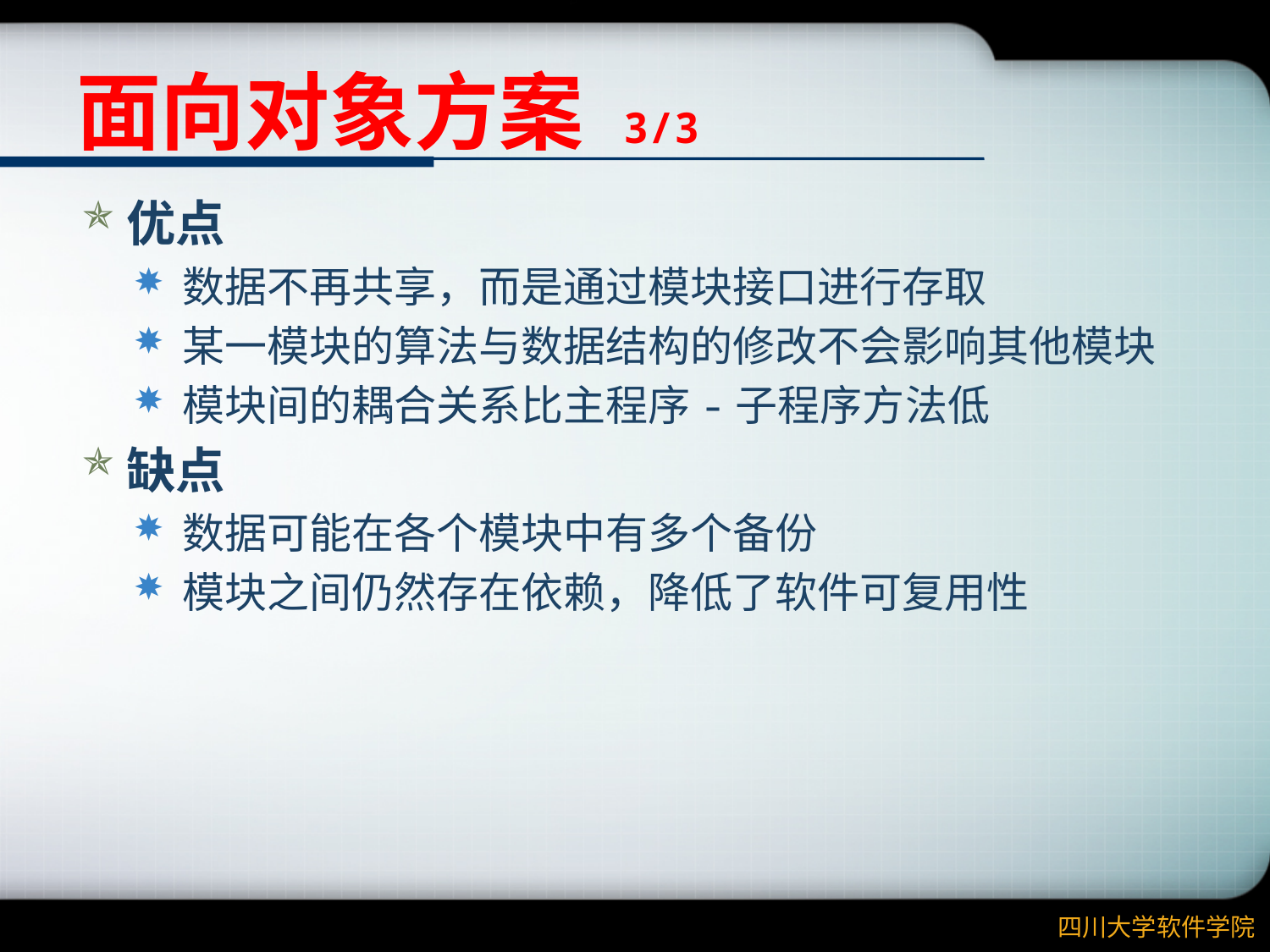

# 面向对象方案 3/3
优点
数据不再共享，而是通过模块接口进行存取
某一模块的算法与数据结构的修改不会影响其他模块
模块间的耦合关系比主程序-子程序方法低
缺点
数据可能在各个模块中有多个备份
模块之间仍然存在依赖，降低了软件可复用性